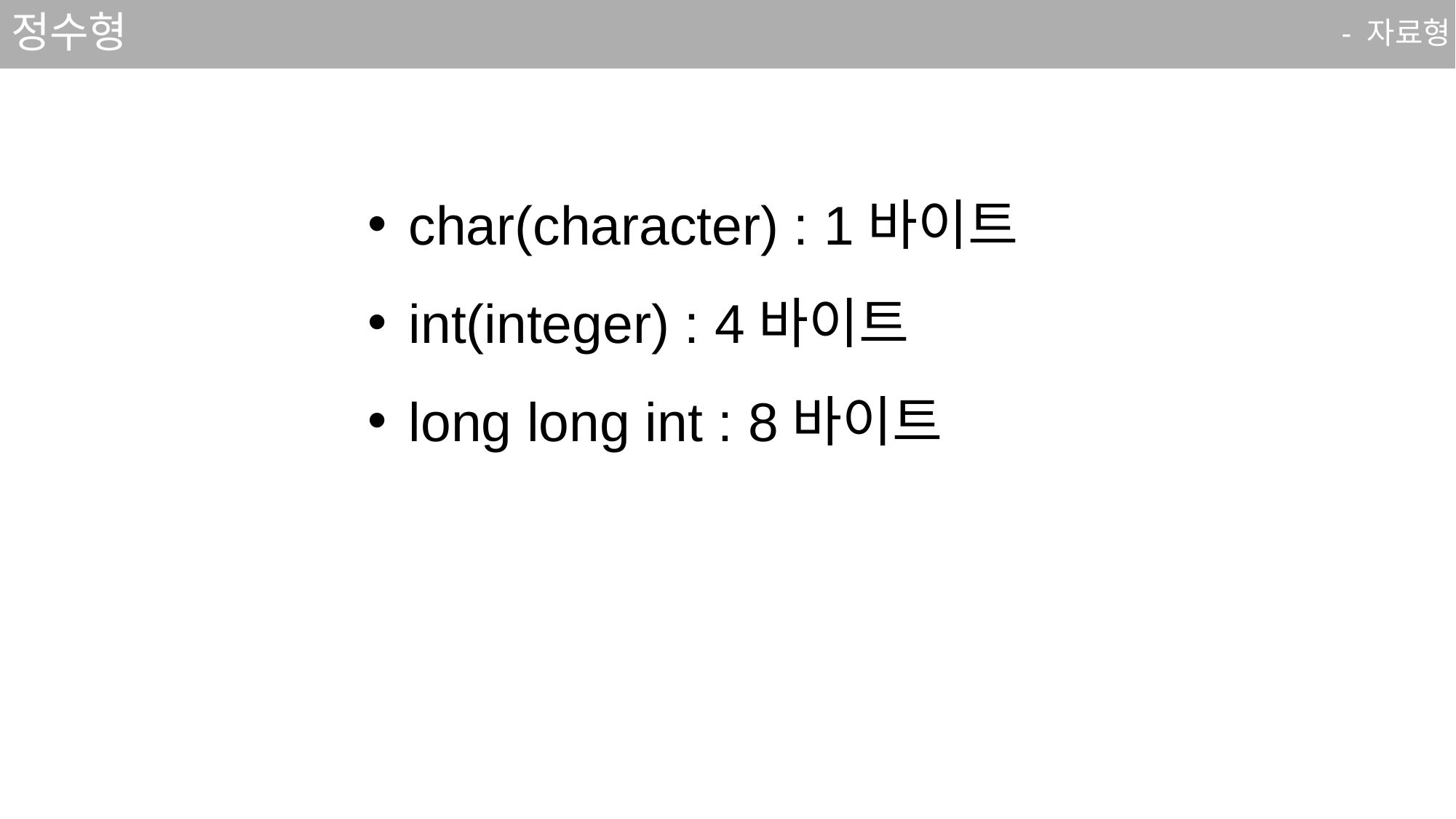

# 정수형
- 자료형
char(character) : 1바이트
int(integer) : 4바이트
long long int : 8바이트